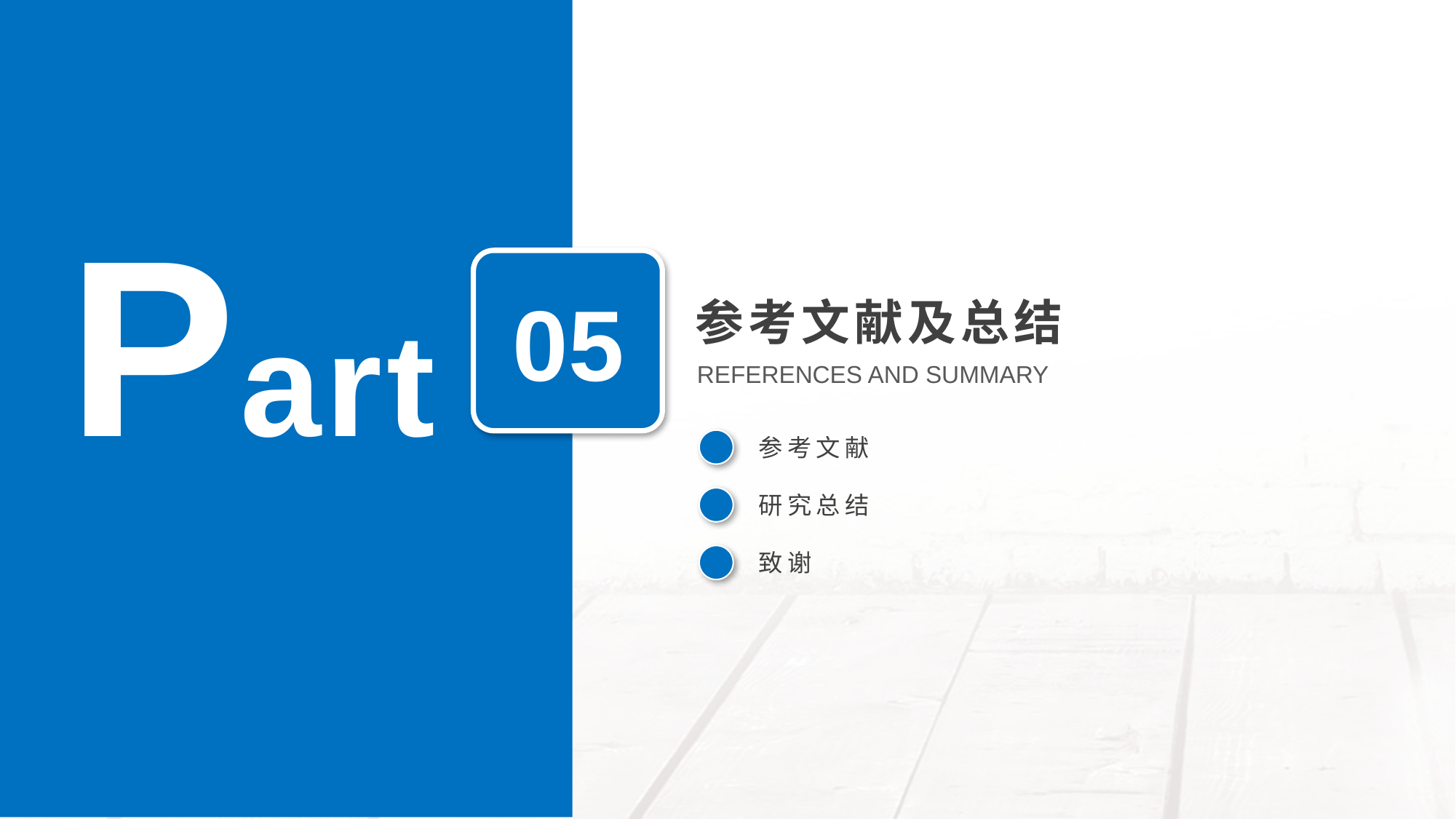

Part

05
参考文献及总结
REFERENCES AND SUMMARY
参考文献

研究总结

致谢